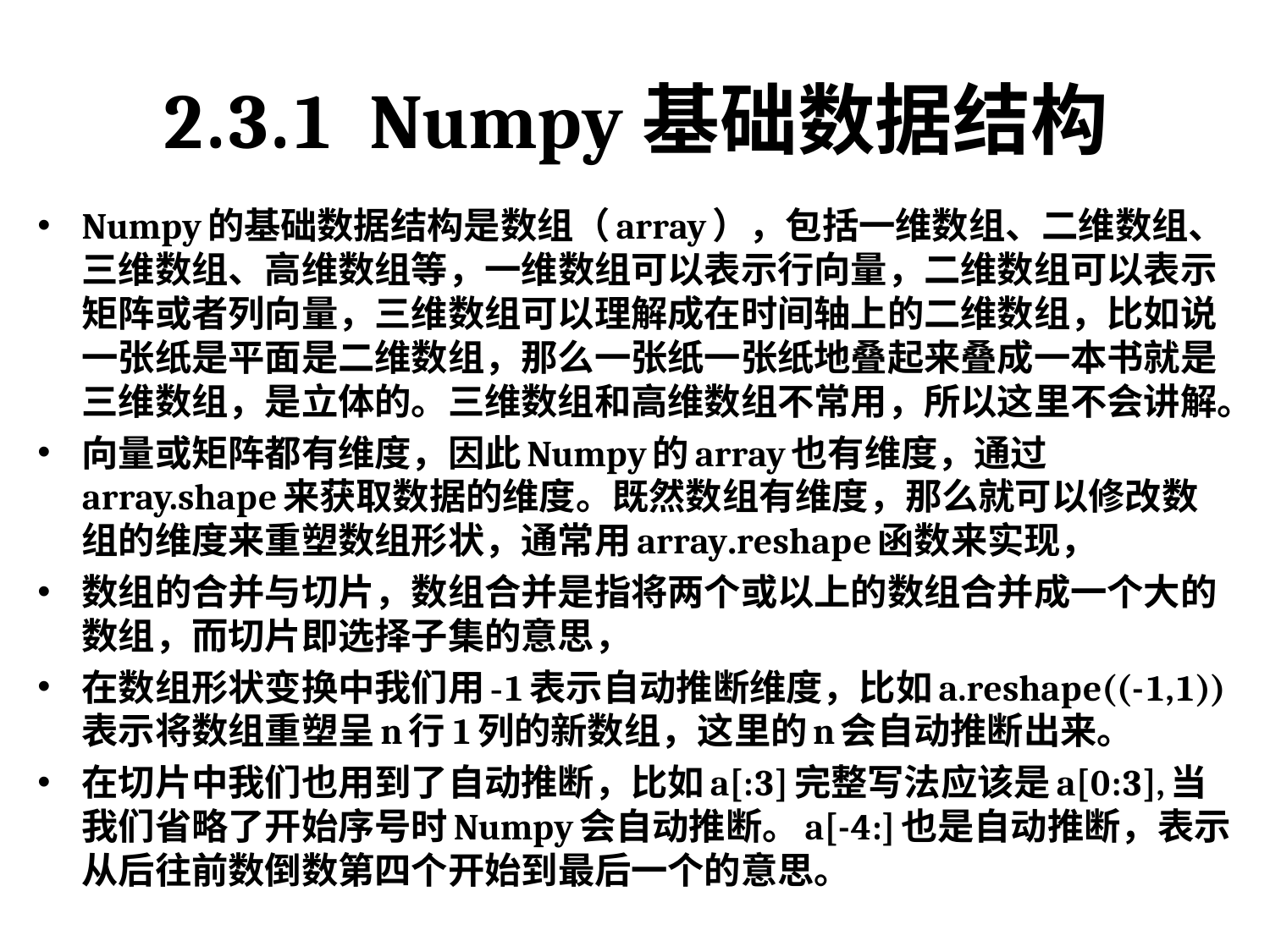

# 2.3.1  Numpy基础数据结构
Numpy的基础数据结构是数组（array），包括一维数组、二维数组、三维数组、高维数组等，一维数组可以表示行向量，二维数组可以表示矩阵或者列向量，三维数组可以理解成在时间轴上的二维数组，比如说一张纸是平面是二维数组，那么一张纸一张纸地叠起来叠成一本书就是三维数组，是立体的。三维数组和高维数组不常用，所以这里不会讲解。
向量或矩阵都有维度，因此Numpy的array也有维度，通过array.shape来获取数据的维度。既然数组有维度，那么就可以修改数组的维度来重塑数组形状，通常用array.reshape函数来实现，
数组的合并与切片，数组合并是指将两个或以上的数组合并成一个大的数组，而切片即选择子集的意思，
在数组形状变换中我们用-1表示自动推断维度，比如a.reshape((-1,1))表示将数组重塑呈n行1列的新数组，这里的n会自动推断出来。
在切片中我们也用到了自动推断，比如a[:3]完整写法应该是a[0:3],当我们省略了开始序号时Numpy会自动推断。a[-4:]也是自动推断，表示从后往前数倒数第四个开始到最后一个的意思。